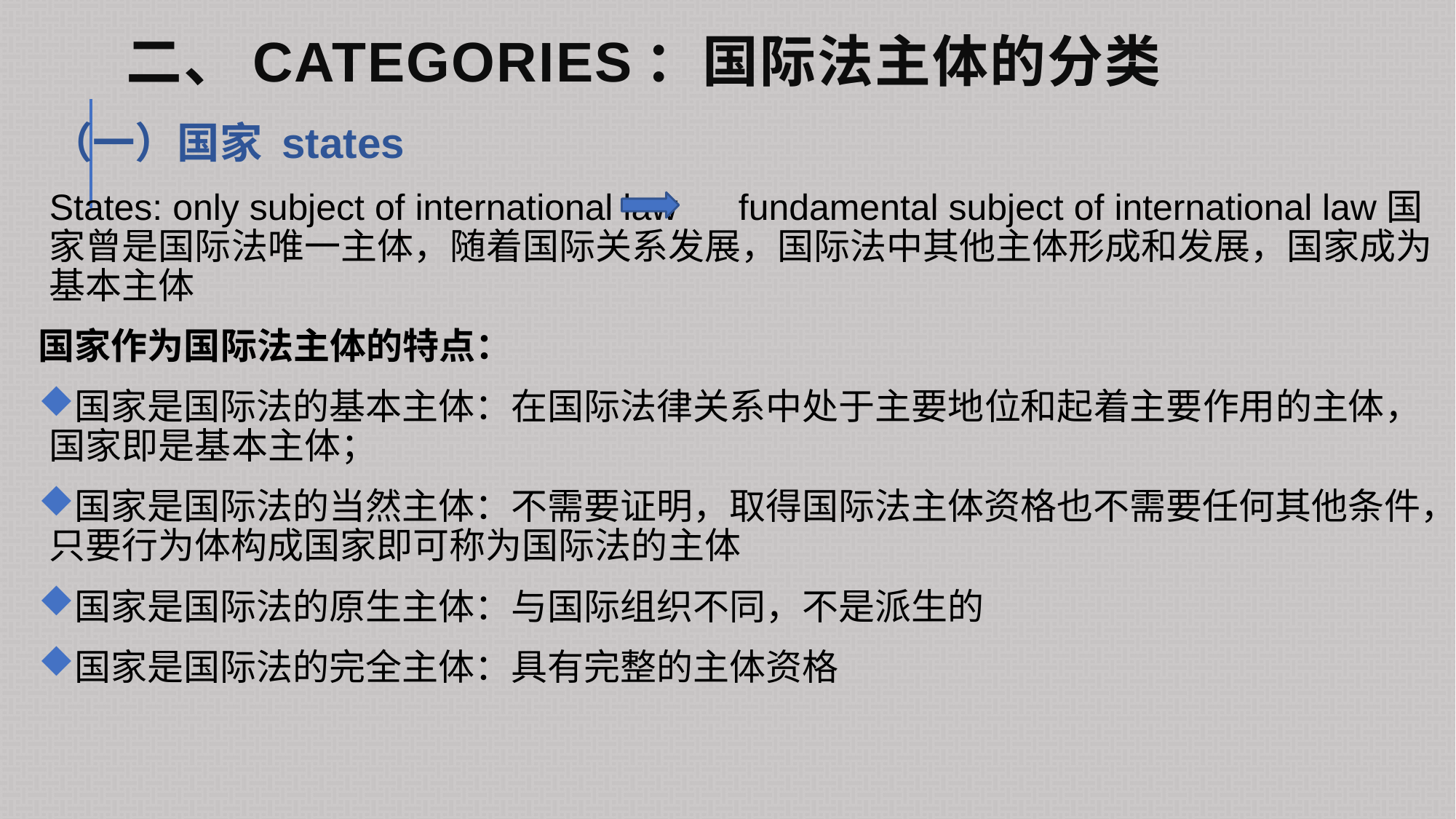

# 二、categories：国际法主体的分类
（一）国家 states
States: only subject of international law      fundamental subject of international law国家曾是国际法唯一主体，随着国际关系发展，国际法中其他主体形成和发展，国家成为基本主体
国家作为国际法主体的特点：
国家是国际法的基本主体：在国际法律关系中处于主要地位和起着主要作用的主体，国家即是基本主体；
国家是国际法的当然主体：不需要证明，取得国际法主体资格也不需要任何其他条件，只要行为体构成国家即可称为国际法的主体
国家是国际法的原生主体：与国际组织不同，不是派生的
国家是国际法的完全主体：具有完整的主体资格